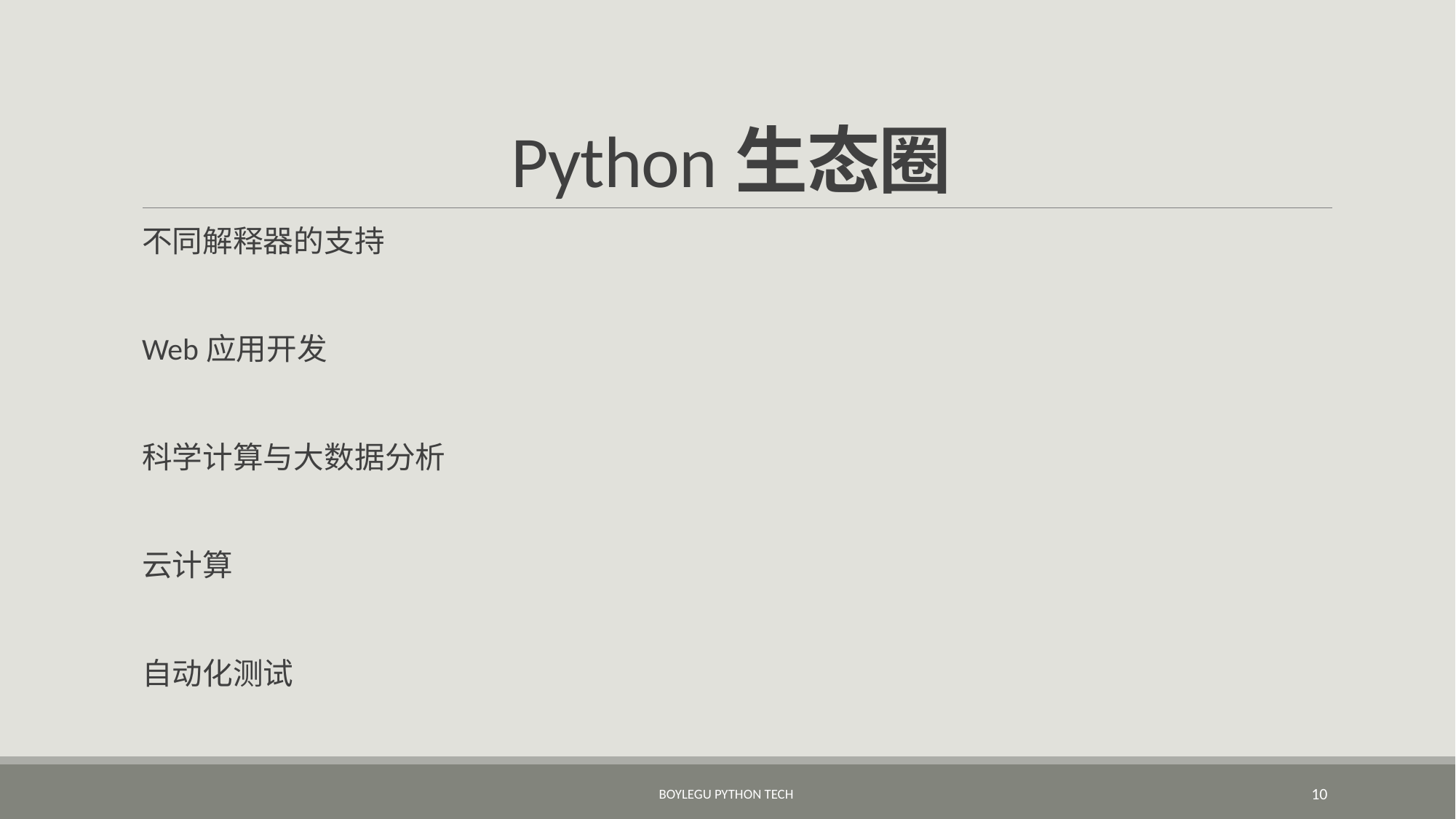

# Python生态圈
不同解释器的支持

Web应用开发

科学计算与大数据分析

云计算

自动化测试
BoyleGu Python Tech
10